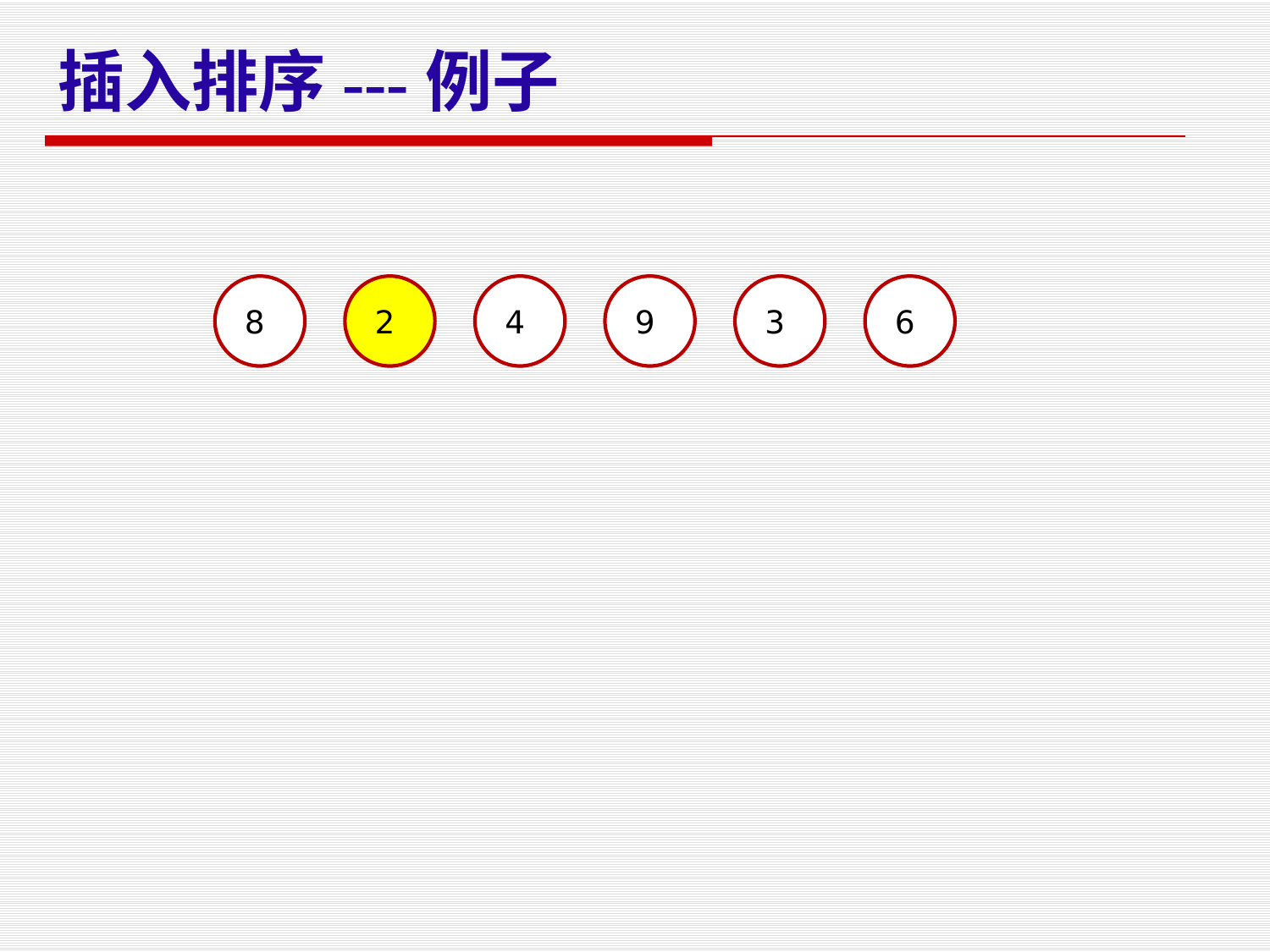

# 插入排序---例子

 8
 2
 4
 9
 3
 6